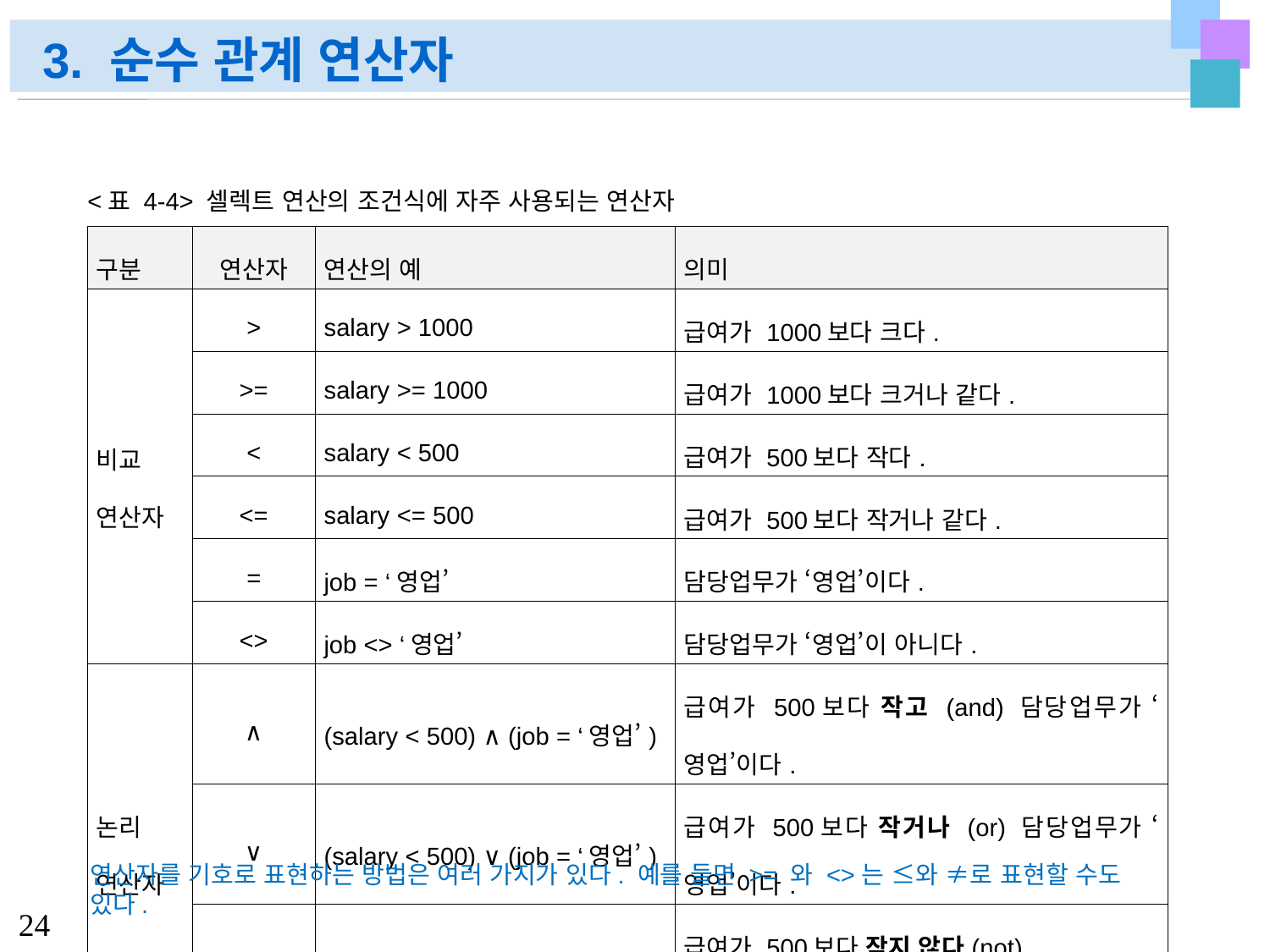

# 3. 순수 관계 연산자
<표 4-4> 셀렉트 연산의 조건식에 자주 사용되는 연산자
| 구분 | 연산자 | 연산의 예 | 의미 |
| --- | --- | --- | --- |
| 비교 연산자 | > | salary > 1000 | 급여가 1000보다 크다. |
|  | >= | salary >= 1000 | 급여가 1000보다 크거나 같다. |
|  | < | salary < 500 | 급여가 500보다 작다. |
|  | <= | salary <= 500 | 급여가 500보다 작거나 같다. |
|  | = | job = ‘영업’ | 담당업무가 ‘영업’이다. |
|  | <> | job <> ‘영업’ | 담당업무가 ‘영업’이 아니다. |
| 논리 연산자 | ∧ | (salary < 500) ∧ (job = ‘영업’) | 급여가 500보다 작고 (and) 담당업무가 ‘영업’이다. |
|  | ∨ | (salary < 500) ∨ (job = ‘영업’) | 급여가 500보다 작거나 (or) 담당업무가 ‘영업’이다. |
|  | ¬ | ¬(salary < 500) | 급여가 500보다 작지 않다(not). (salary >= 500과 논리적으로 동일) |
연산자를 기호로 표현하는 방법은 여러 가지가 있다. 예를 들면 >= 와 <>는 ≤와 ≠로 표현할 수도 있다.